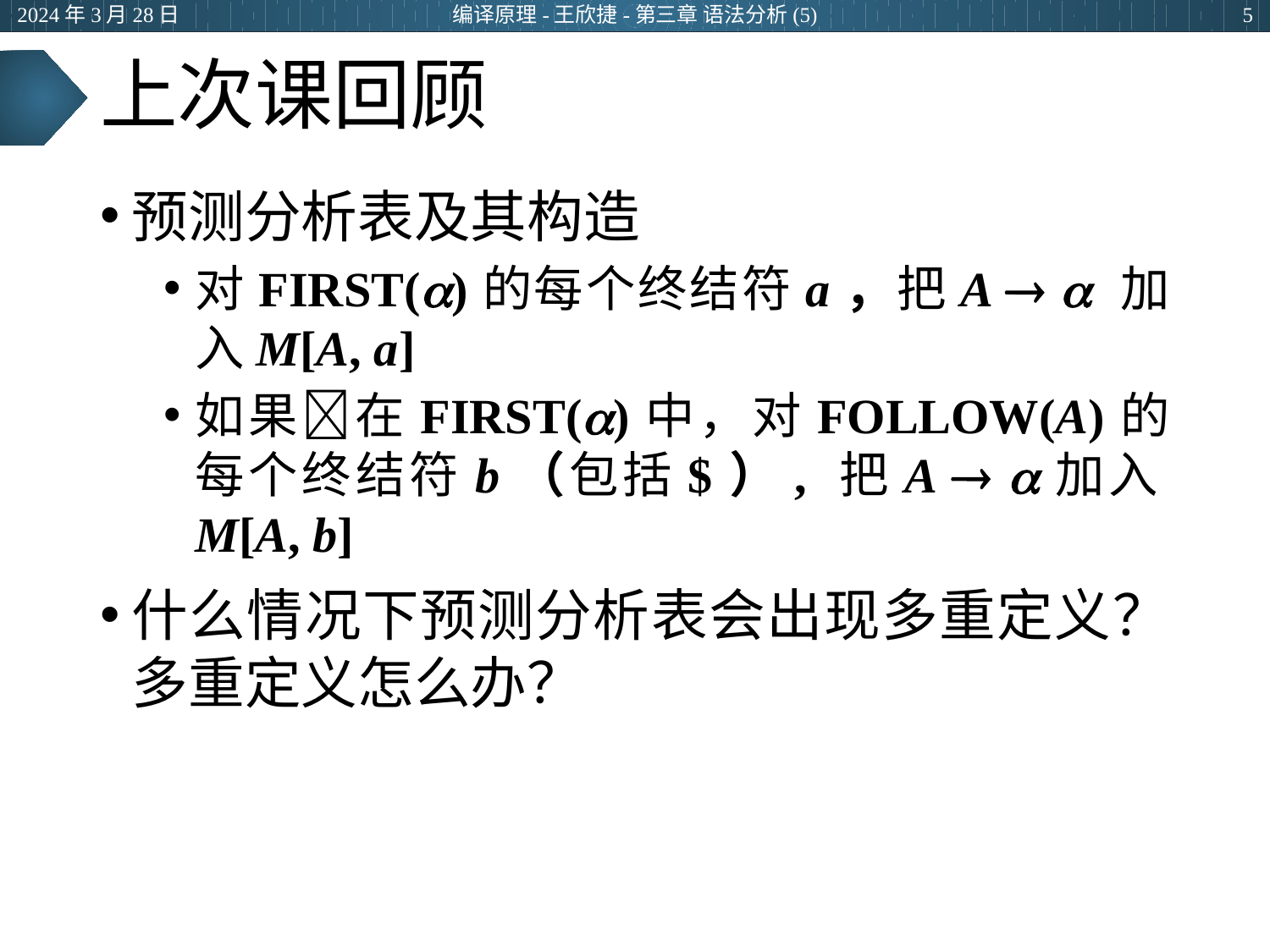

2024年3月28日
编译原理-王欣捷-第三章 语法分析(5)
5
# 上次课回顾
预测分析表及其构造
对FIRST(α)的每个终结符a，把A → α 加入M[A, a]
如果ε在FIRST(α)中，对FOLLOW(A)的每个终结符b（包括$）, 把A → α加入M[A, b]
什么情况下预测分析表会出现多重定义？多重定义怎么办？